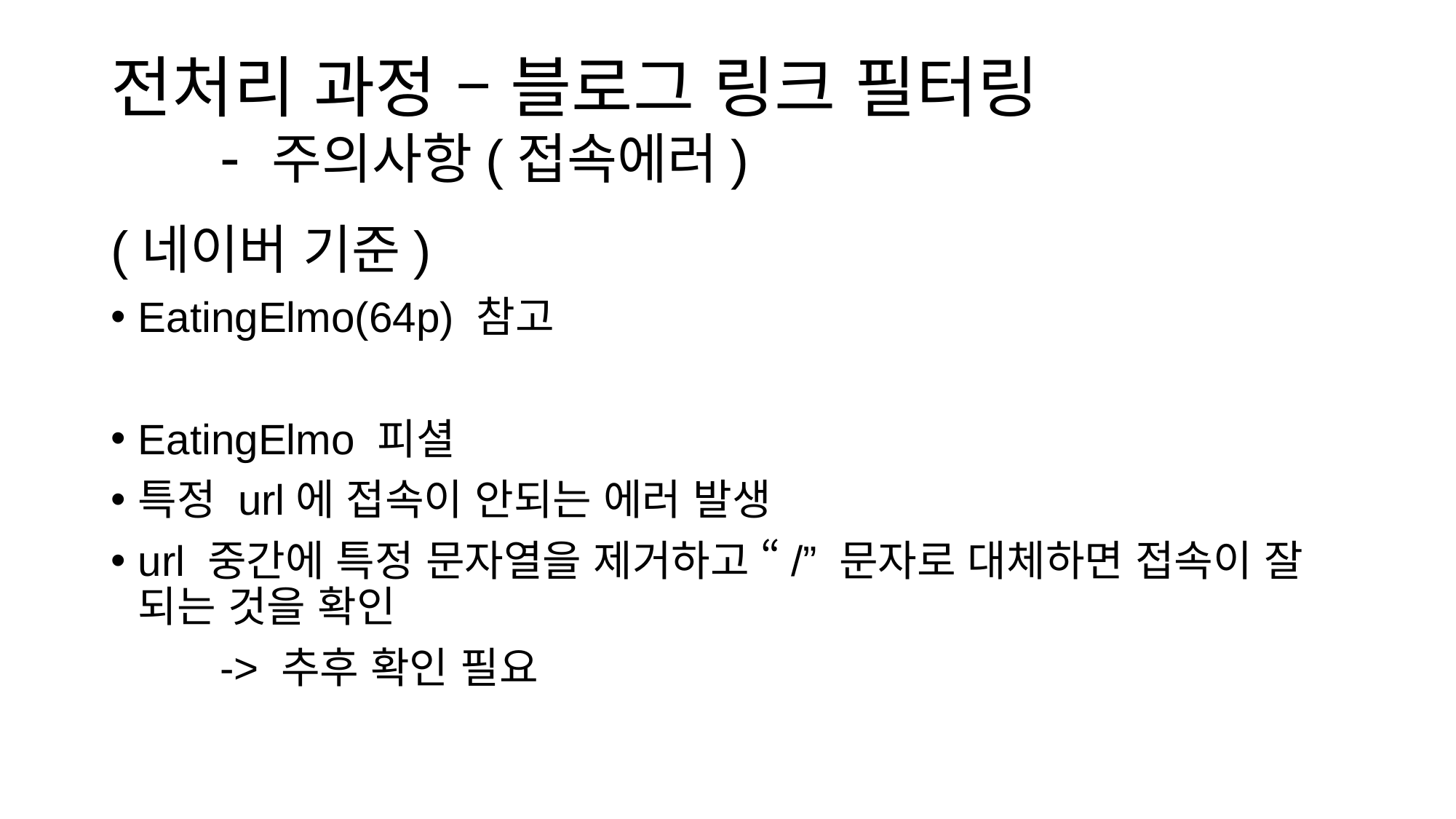

# 전처리 과정 – 블로그 링크 필터링 - 주의사항(접속에러)
(네이버 기준)
EatingElmo(64p) 참고

EatingElmo 피셜
특정 url에 접속이 안되는 에러 발생
url 중간에 특정 문자열을 제거하고 “/” 문자로 대체하면 접속이 잘 되는 것을 확인
	-> 추후 확인 필요